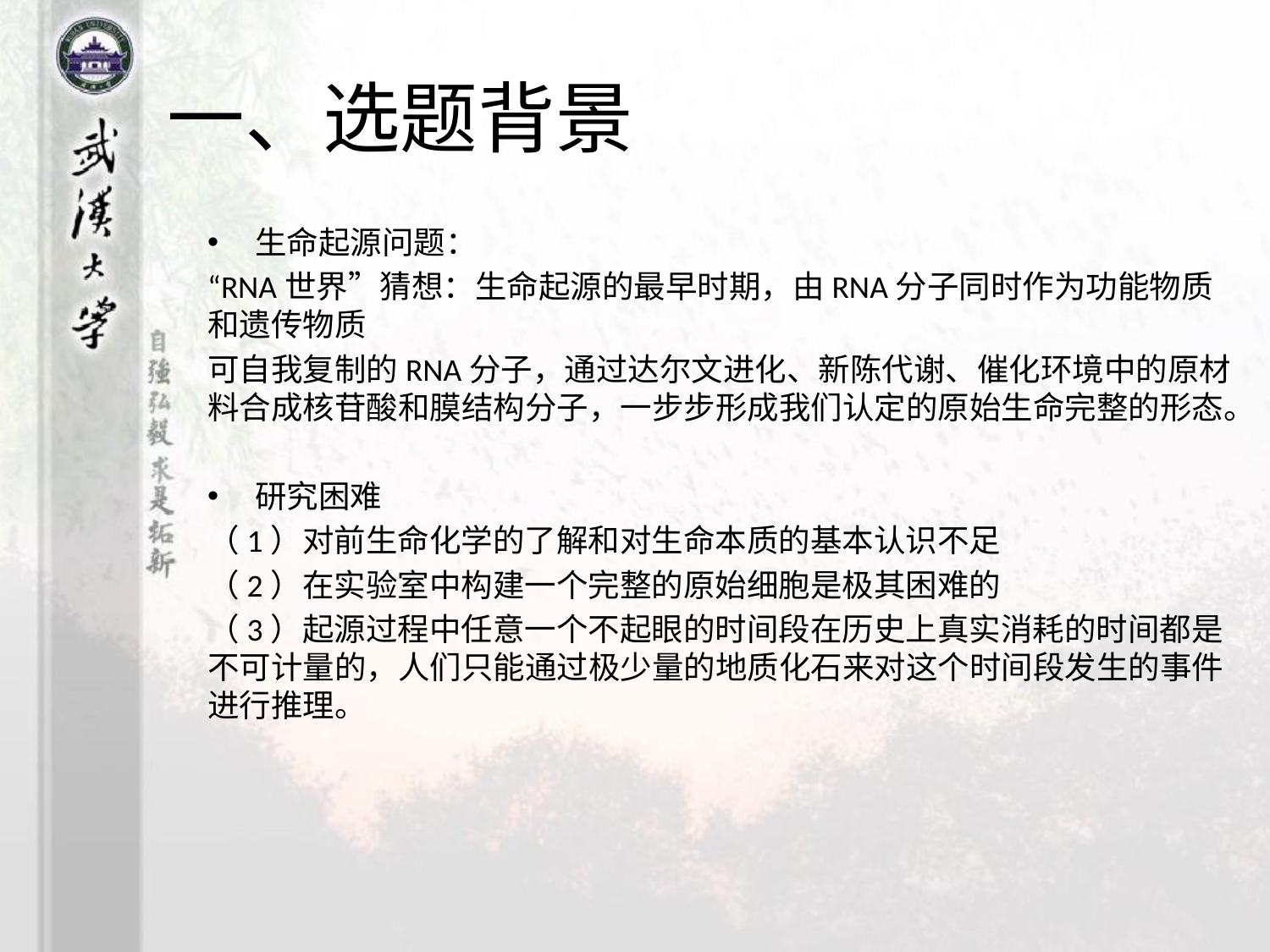

# 一、选题背景
生命起源问题：
“RNA世界”猜想：生命起源的最早时期，由RNA分子同时作为功能物质和遗传物质
可自我复制的RNA分子，通过达尔文进化、新陈代谢、催化环境中的原材料合成核苷酸和膜结构分子，一步步形成我们认定的原始生命完整的形态。

研究困难
（1）对前生命化学的了解和对生命本质的基本认识不足
（2）在实验室中构建一个完整的原始细胞是极其困难的
（3）起源过程中任意一个不起眼的时间段在历史上真实消耗的时间都是不可计量的，人们只能通过极少量的地质化石来对这个时间段发生的事件进行推理。